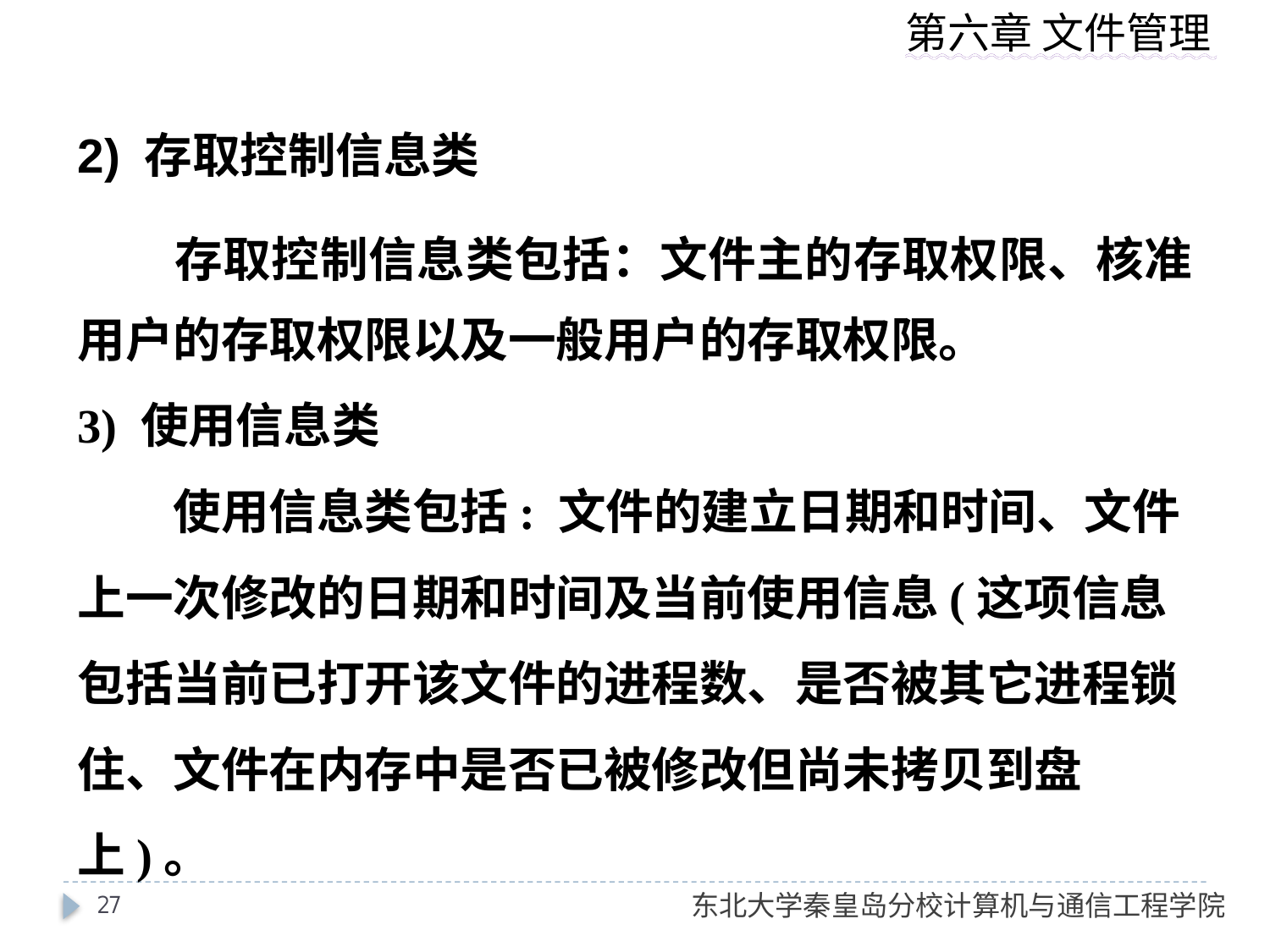

2) 存取控制信息类
　　存取控制信息类包括：文件主的存取权限、核准用户的存取权限以及一般用户的存取权限。
3) 使用信息类
　　使用信息类包括: 文件的建立日期和时间、文件上一次修改的日期和时间及当前使用信息(这项信息包括当前已打开该文件的进程数、是否被其它进程锁住、文件在内存中是否已被修改但尚未拷贝到盘上)。

27